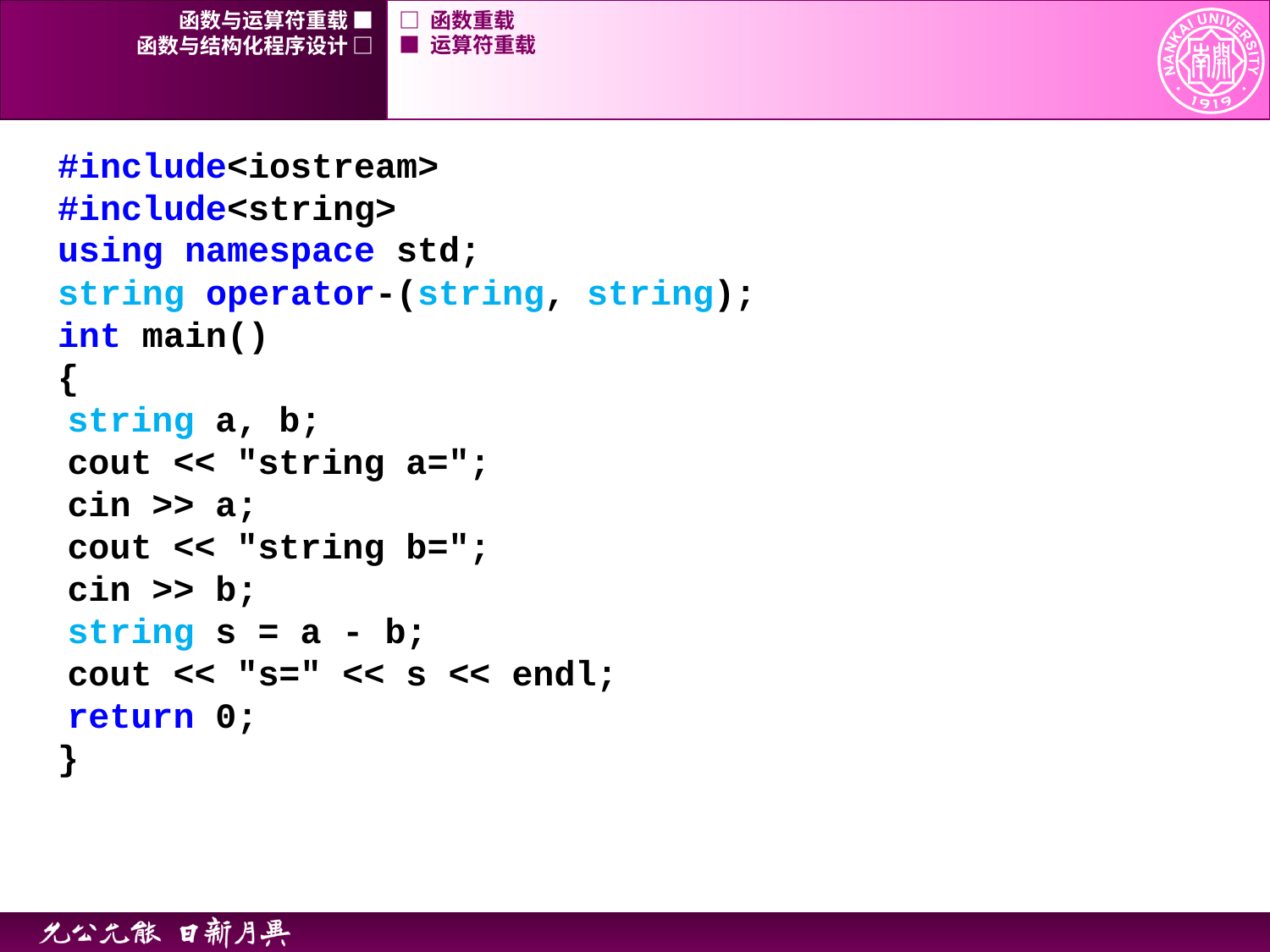

函数与运算符重载 ■
□ 函数重载
函数与结构化程序设计 □
■ 运算符重载

#include<iostream>
#include<string>
using namespace std;
string operator-(string, string);
int main()
{
string a, b;
cout << "string a=";
cin >> a;
cout << "string b=";
cin >> b;
string s = a - b;
cout << "s=" << s << endl;
return 0;
}